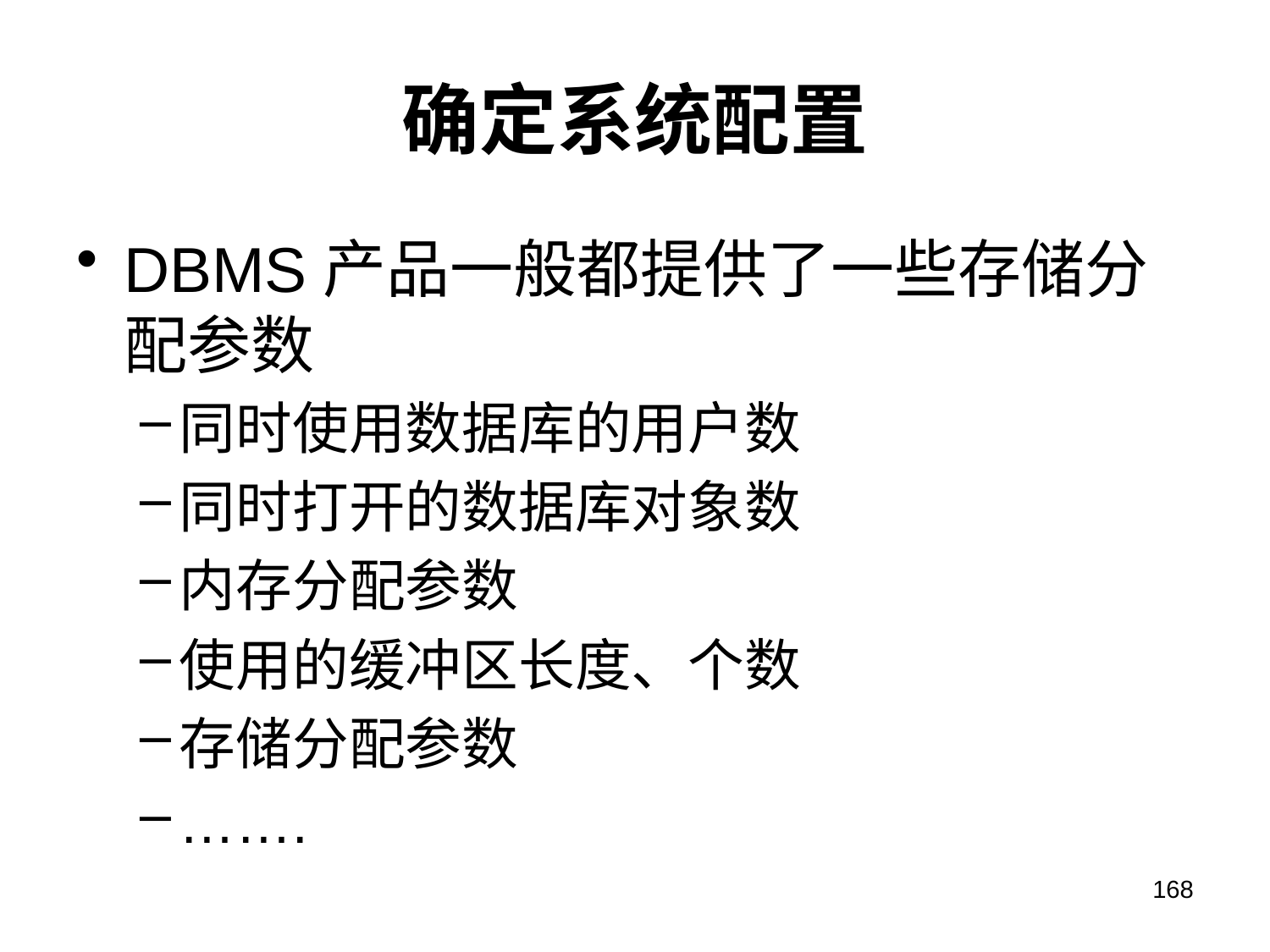

# 确定系统配置
DBMS产品一般都提供了一些存储分配参数
同时使用数据库的用户数
同时打开的数据库对象数
内存分配参数
使用的缓冲区长度、个数
存储分配参数
…….

168